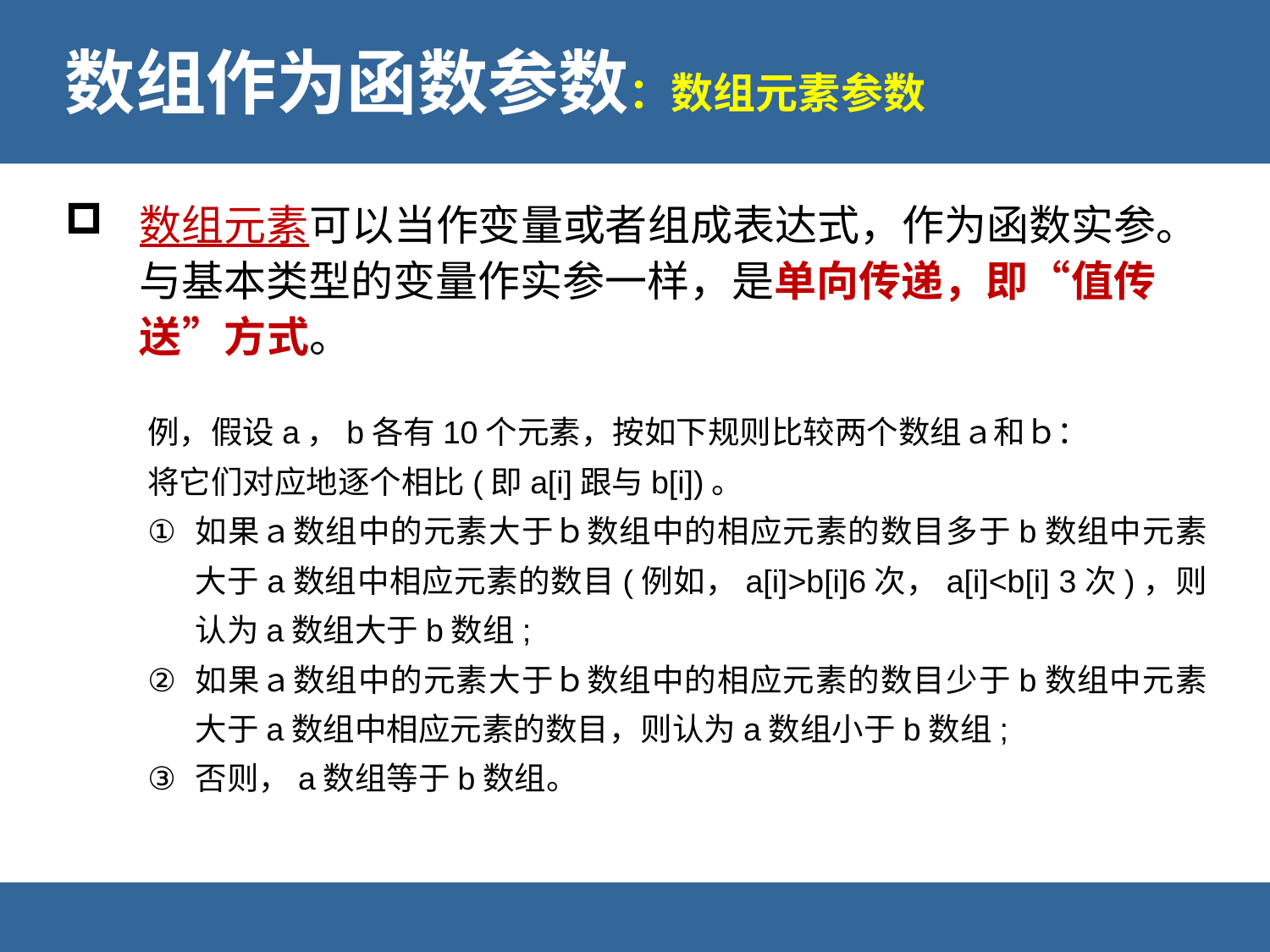

# 数组作为函数参数：数组元素参数
数组元素可以当作变量或者组成表达式，作为函数实参。与基本类型的变量作实参一样，是单向传递，即“值传送”方式。
例，假设a，b各有10个元素，按如下规则比较两个数组ａ和ｂ：
将它们对应地逐个相比(即a[i]跟与b[i])。
如果ａ数组中的元素大于ｂ数组中的相应元素的数目多于b数组中元素大于a数组中相应元素的数目(例如，a[i]>b[i]6次，a[i]<b[i] 3次)，则认为a数组大于b数组;
如果ａ数组中的元素大于ｂ数组中的相应元素的数目少于b数组中元素大于a数组中相应元素的数目，则认为a数组小于b数组;
否则，a数组等于b数组。